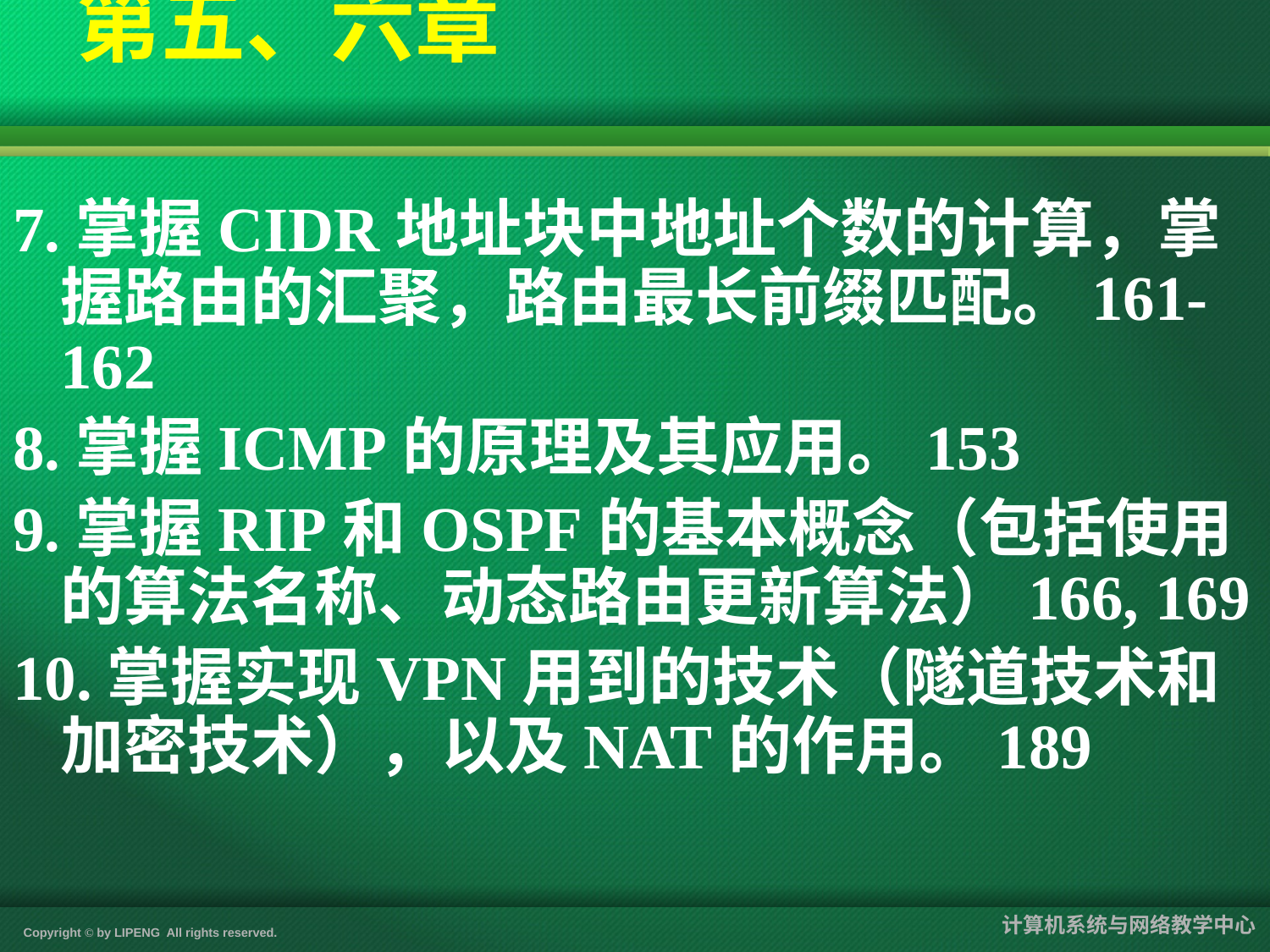

# 第五、六章
7.掌握CIDR地址块中地址个数的计算，掌握路由的汇聚，路由最长前缀匹配。161-162
8.掌握ICMP的原理及其应用。153
9.掌握RIP和OSPF的基本概念（包括使用的算法名称、动态路由更新算法）166, 169
10.掌握实现VPN用到的技术（隧道技术和加密技术），以及NAT的作用。189